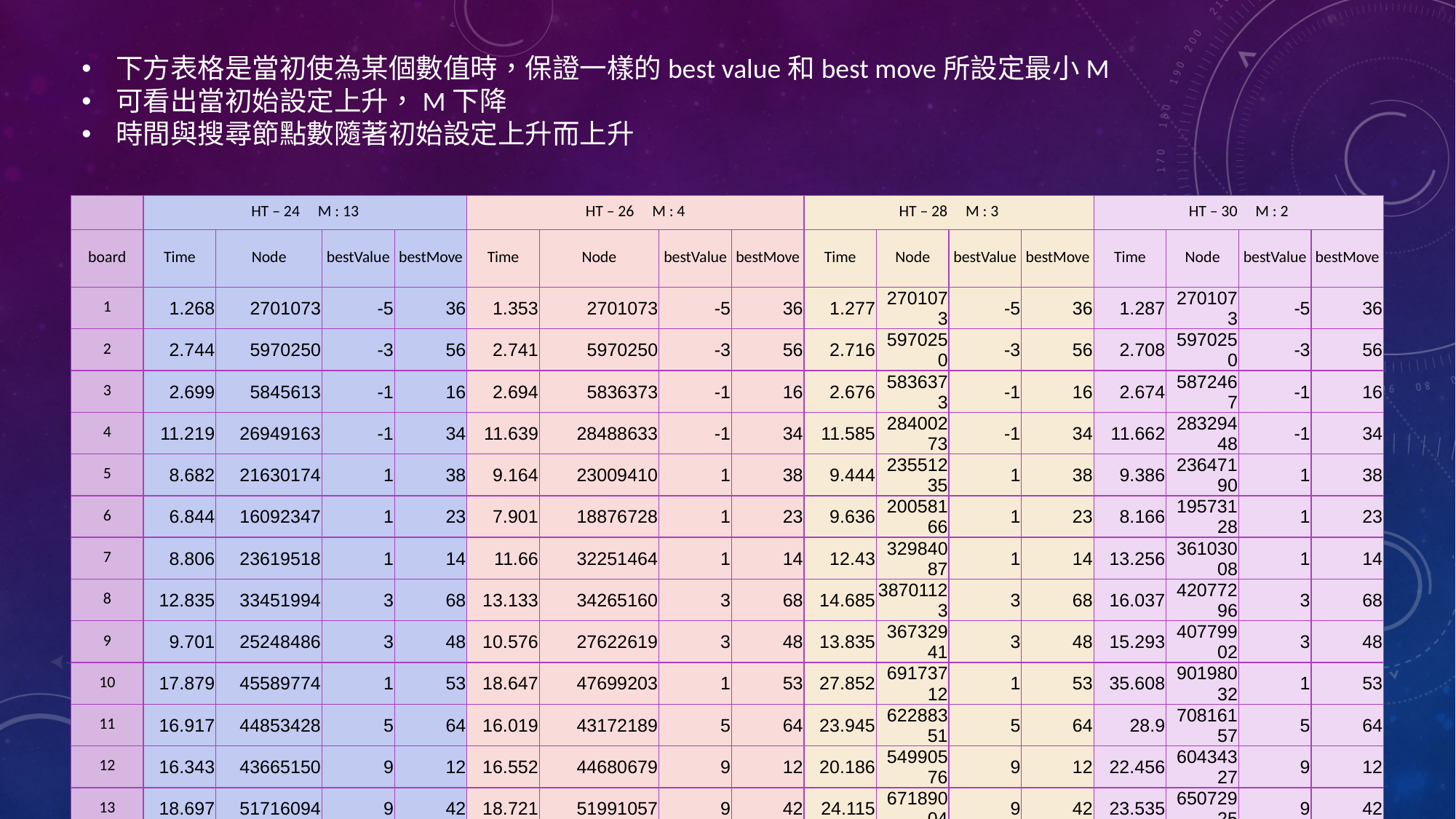

下方表格是當初使為某個數值時，保證一樣的best value和best move所設定最小M
可看出當初始設定上升，M下降
時間與搜尋節點數隨著初始設定上升而上升
|  | HT – 24 M : 13 |  |  |  | HT – 26 M : 4 |  |  |  | HT – 28 M : 3 |  |  |  | HT – 30 M : 2 |  |  |  |
| --- | --- | --- | --- | --- | --- | --- | --- | --- | --- | --- | --- | --- | --- | --- | --- | --- |
| board | Time | Node | bestValue | bestMove | Time | Node | bestValue | bestMove | Time | Node | bestValue | bestMove | Time | Node | bestValue | bestMove |
| 1 | 1.268 | 2701073 | -5 | 36 | 1.353 | 2701073 | -5 | 36 | 1.277 | 2701073 | -5 | 36 | 1.287 | 2701073 | -5 | 36 |
| 2 | 2.744 | 5970250 | -3 | 56 | 2.741 | 5970250 | -3 | 56 | 2.716 | 5970250 | -3 | 56 | 2.708 | 5970250 | -3 | 56 |
| 3 | 2.699 | 5845613 | -1 | 16 | 2.694 | 5836373 | -1 | 16 | 2.676 | 5836373 | -1 | 16 | 2.674 | 5872467 | -1 | 16 |
| 4 | 11.219 | 26949163 | -1 | 34 | 11.639 | 28488633 | -1 | 34 | 11.585 | 28400273 | -1 | 34 | 11.662 | 28329448 | -1 | 34 |
| 5 | 8.682 | 21630174 | 1 | 38 | 9.164 | 23009410 | 1 | 38 | 9.444 | 23551235 | 1 | 38 | 9.386 | 23647190 | 1 | 38 |
| 6 | 6.844 | 16092347 | 1 | 23 | 7.901 | 18876728 | 1 | 23 | 9.636 | 20058166 | 1 | 23 | 8.166 | 19573128 | 1 | 23 |
| 7 | 8.806 | 23619518 | 1 | 14 | 11.66 | 32251464 | 1 | 14 | 12.43 | 32984087 | 1 | 14 | 13.256 | 36103008 | 1 | 14 |
| 8 | 12.835 | 33451994 | 3 | 68 | 13.133 | 34265160 | 3 | 68 | 14.685 | 38701123 | 3 | 68 | 16.037 | 42077296 | 3 | 68 |
| 9 | 9.701 | 25248486 | 3 | 48 | 10.576 | 27622619 | 3 | 48 | 13.835 | 36732941 | 3 | 48 | 15.293 | 40779902 | 3 | 48 |
| 10 | 17.879 | 45589774 | 1 | 53 | 18.647 | 47699203 | 1 | 53 | 27.852 | 69173712 | 1 | 53 | 35.608 | 90198032 | 1 | 53 |
| 11 | 16.917 | 44853428 | 5 | 64 | 16.019 | 43172189 | 5 | 64 | 23.945 | 62288351 | 5 | 64 | 28.9 | 70816157 | 5 | 64 |
| 12 | 16.343 | 43665150 | 9 | 12 | 16.552 | 44680679 | 9 | 12 | 20.186 | 54990576 | 9 | 12 | 22.456 | 60434327 | 9 | 12 |
| 13 | 18.697 | 51716094 | 9 | 42 | 18.721 | 51991057 | 9 | 42 | 24.115 | 67189004 | 9 | 42 | 23.535 | 65072925 | 9 | 42 |
| 14 | 9.074 | 24437022 | 11 | 61 | 9.013 | 24445792 | 11 | 61 | 8.7 | 23532616 | 11 | 61 | 9.013 | 24520107 | 11 | 61 |
| 15 | 6.749 | 17104011 | 9 | 51 | 5.927 | 15184466 | 9 | 51 | 6.308 | 15986598 | 9 | 51 | 6.62 | 16595985 | 9 | 51 |